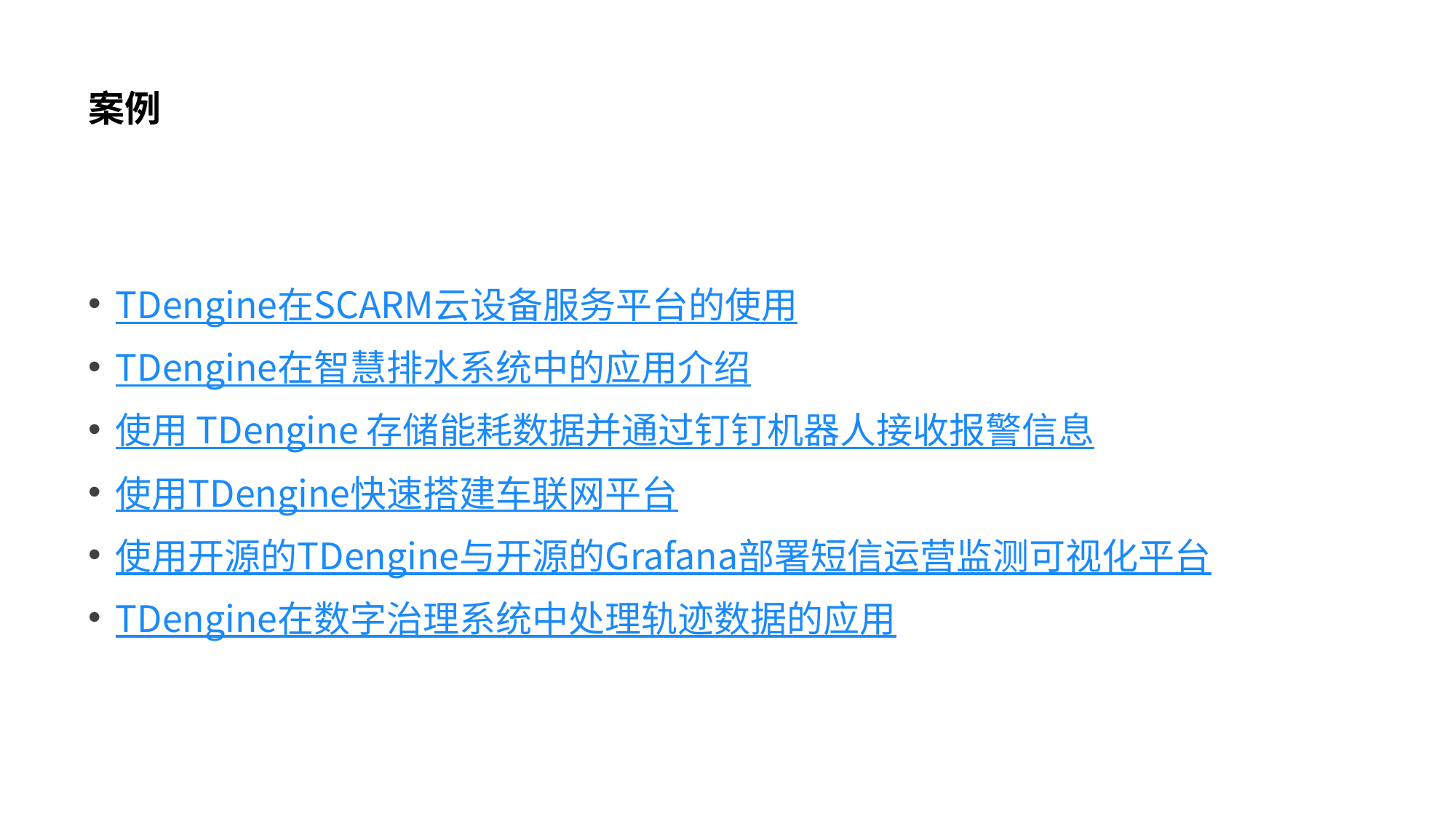

# 案例

TDengine在SCARM云设备服务平台的使用
TDengine在智慧排水系统中的应用介绍
使用 TDengine 存储能耗数据并通过钉钉机器人接收报警信息
使用TDengine快速搭建车联网平台
使用开源的TDengine与开源的Grafana部署短信运营监测可视化平台
TDengine在数字治理系统中处理轨迹数据的应用